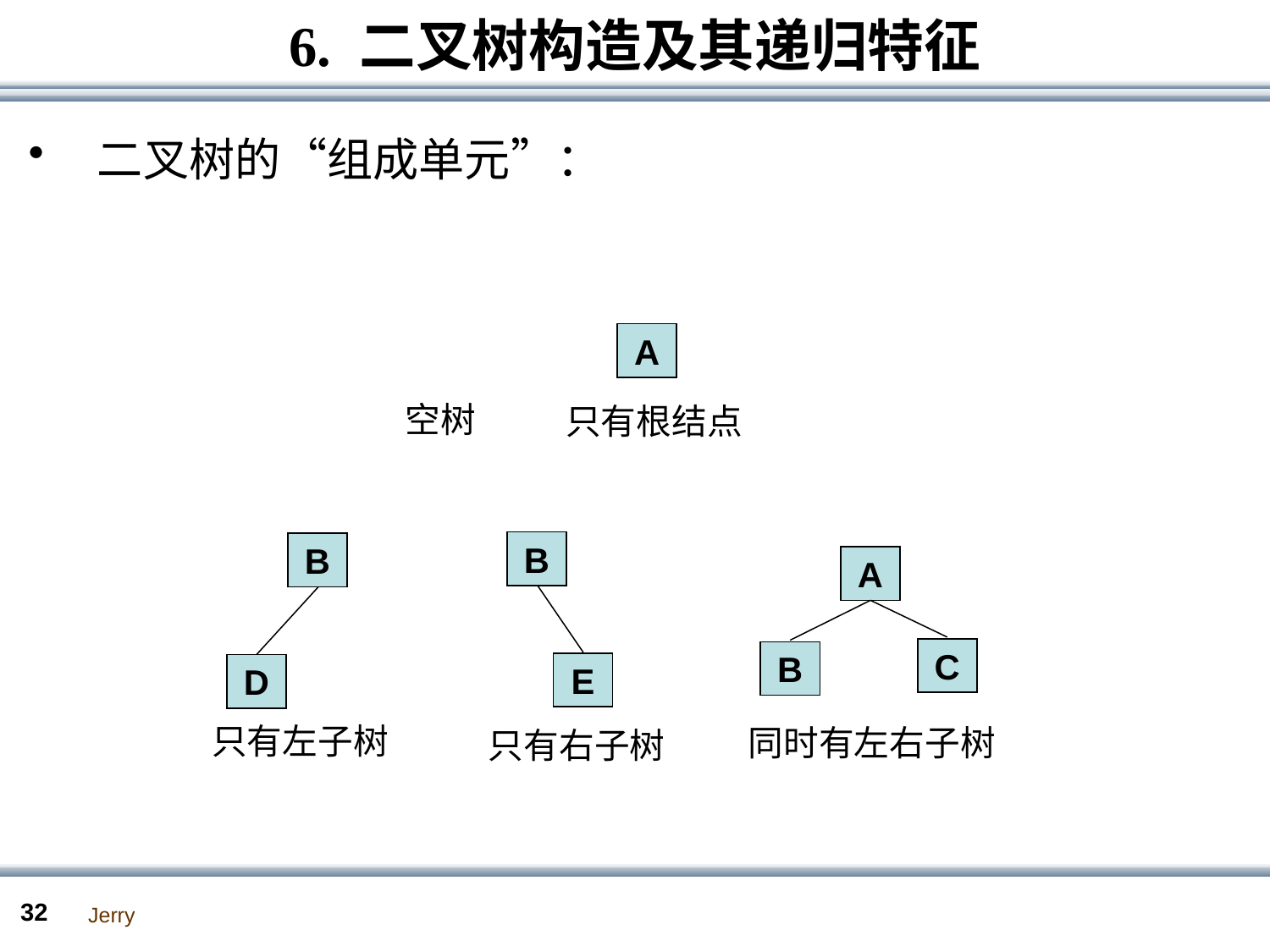

# 6. 二叉树构造及其递归特征
 二叉树的“组成单元”：
A
空树
只有根结点
B
B
A

C
B
E
D
只有左子树
同时有左右子树
只有右子树